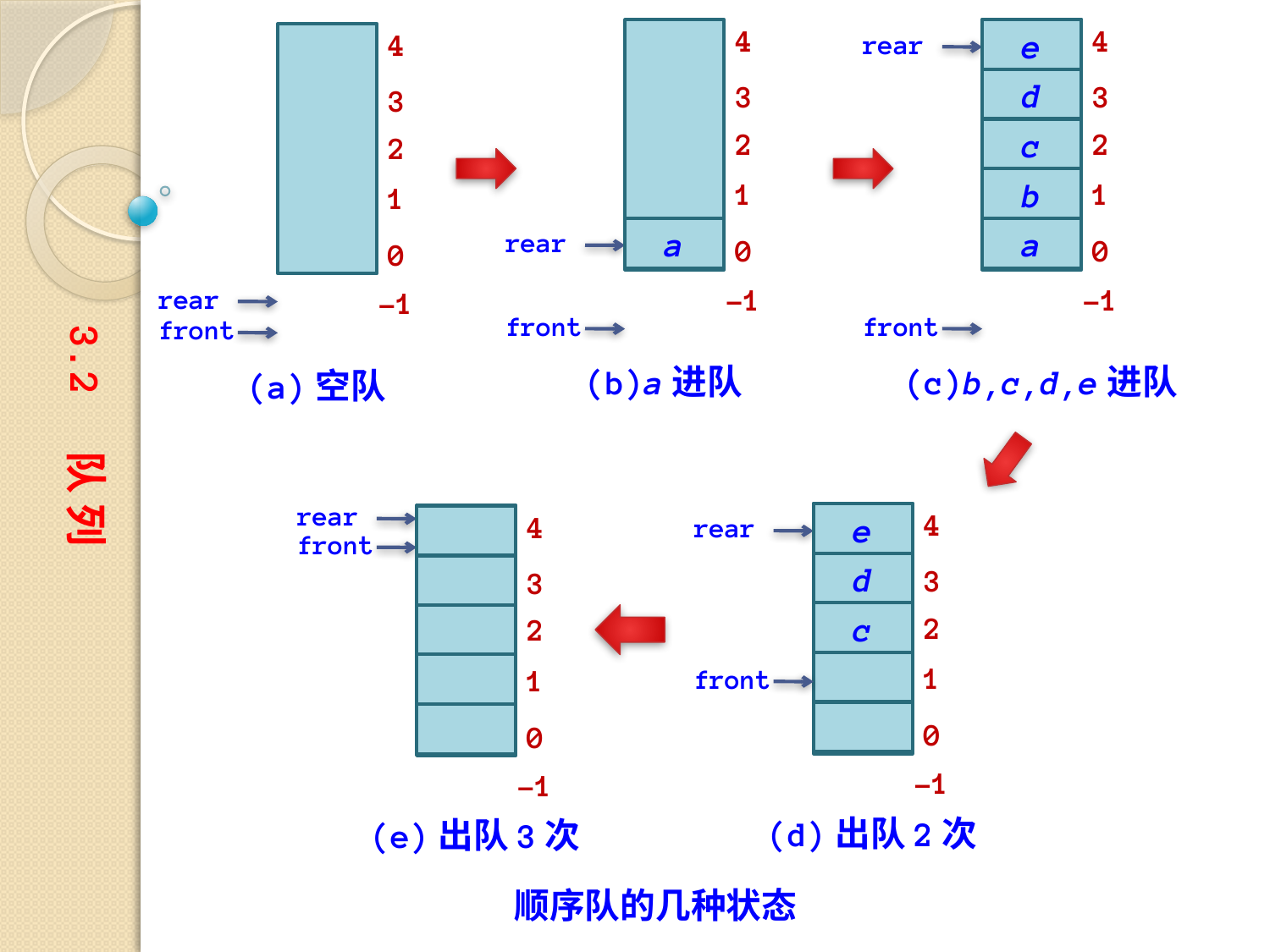

4
3
2

1
rear
a
0
-1
front
(b)a进队
rear

e
4
d
3
c
2

b
1
a
0
-1
front
(c)b,c,d,e进队

4
3
2
1
0
rear
-1
front
(a)空队
3.2  队 列

rear

e
4
d
3
c
2
front
1

0
-1
(d)出队2次
rear

4
front

3

2
1

0
-1
(e)出队3次
顺序队的几种状态